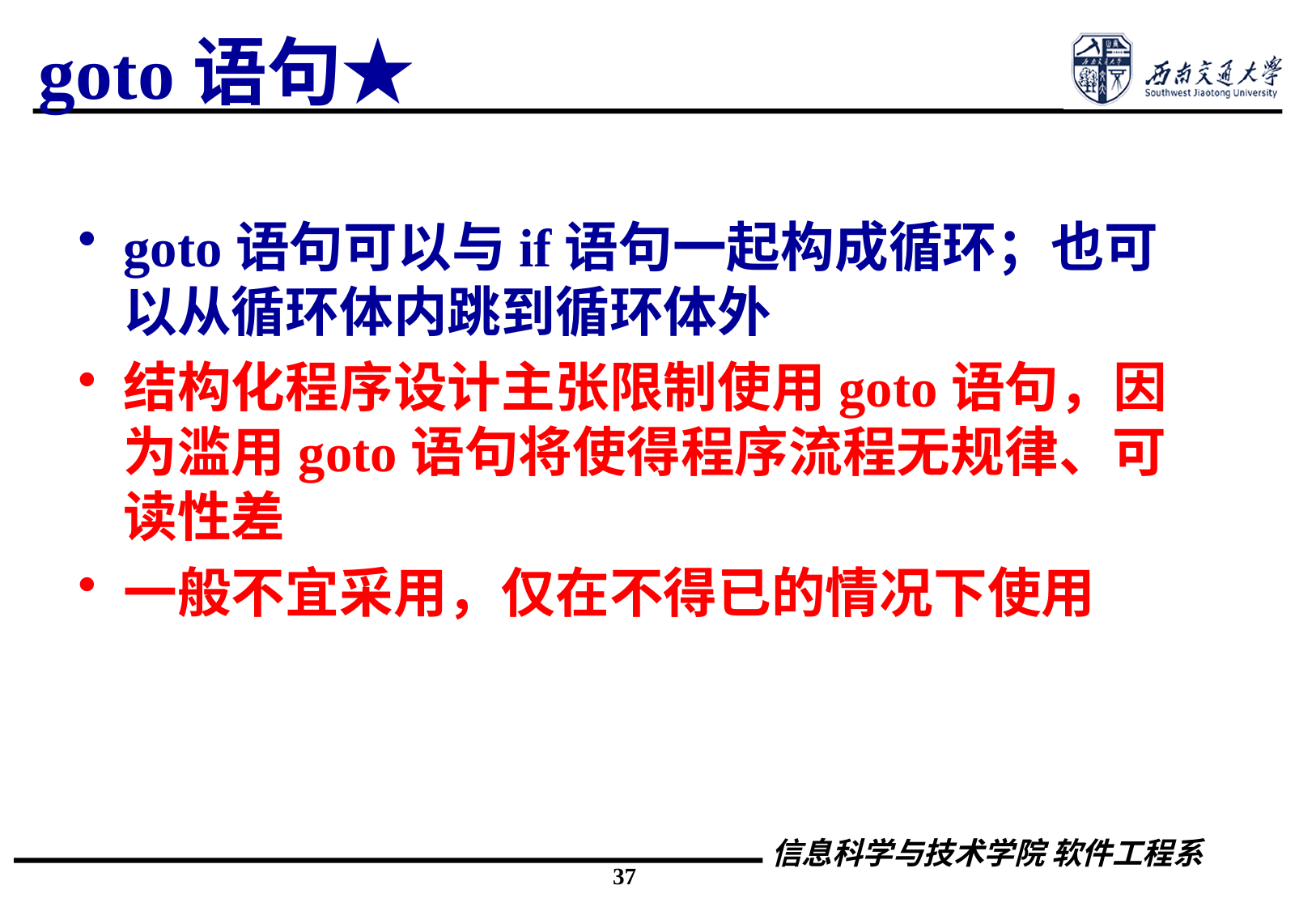

# goto语句★
goto语句可以与if语句一起构成循环；也可以从循环体内跳到循环体外
结构化程序设计主张限制使用goto语句，因为滥用goto语句将使得程序流程无规律、可读性差
一般不宜采用，仅在不得已的情况下使用
37